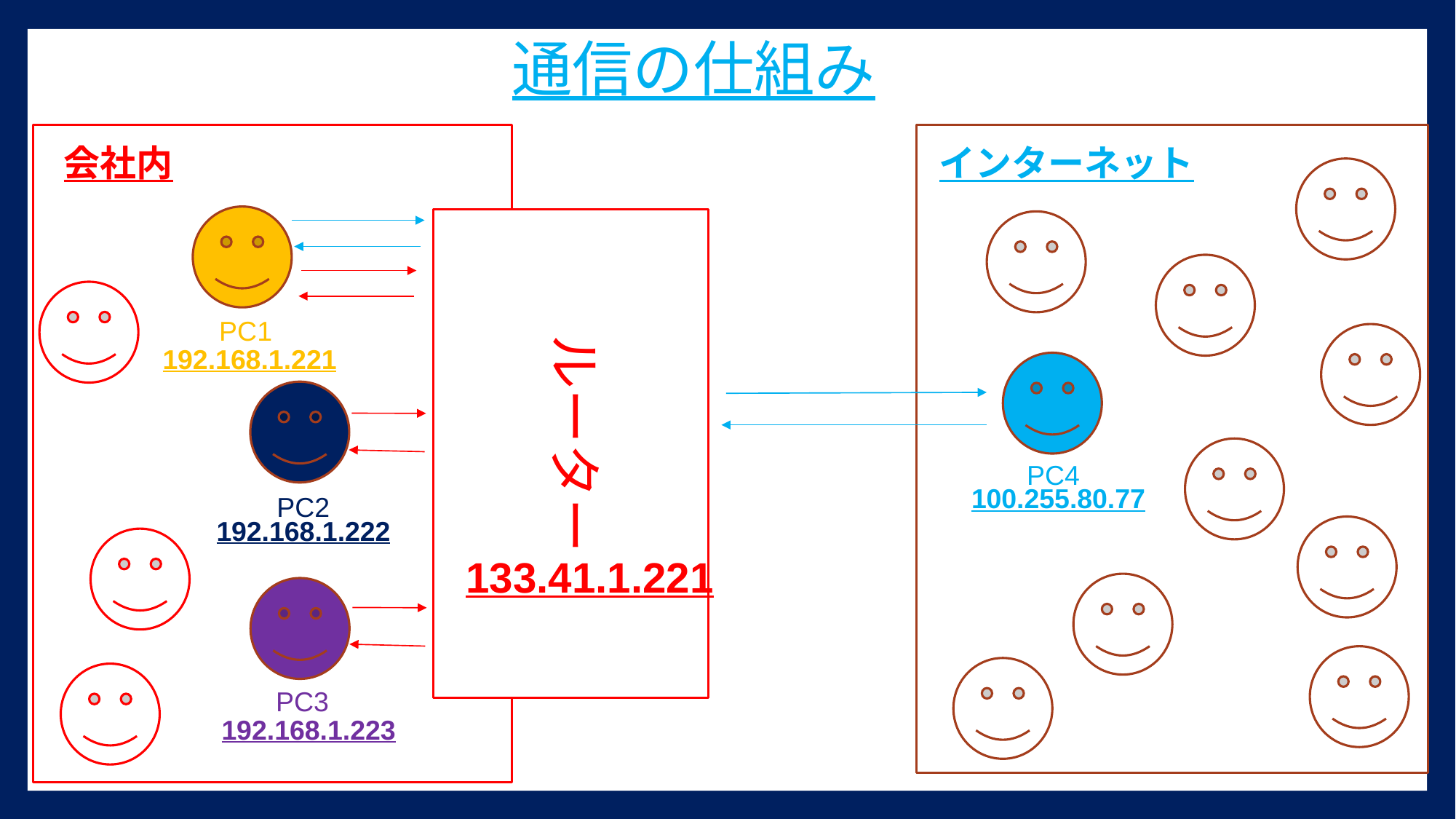

通信の仕組み

インターネット
会社内

PC1
ルーター

192.168.1.221

PC4
100.255.80.77
PC2
192.168.1.222

133.41.1.221

PC3
192.168.1.223